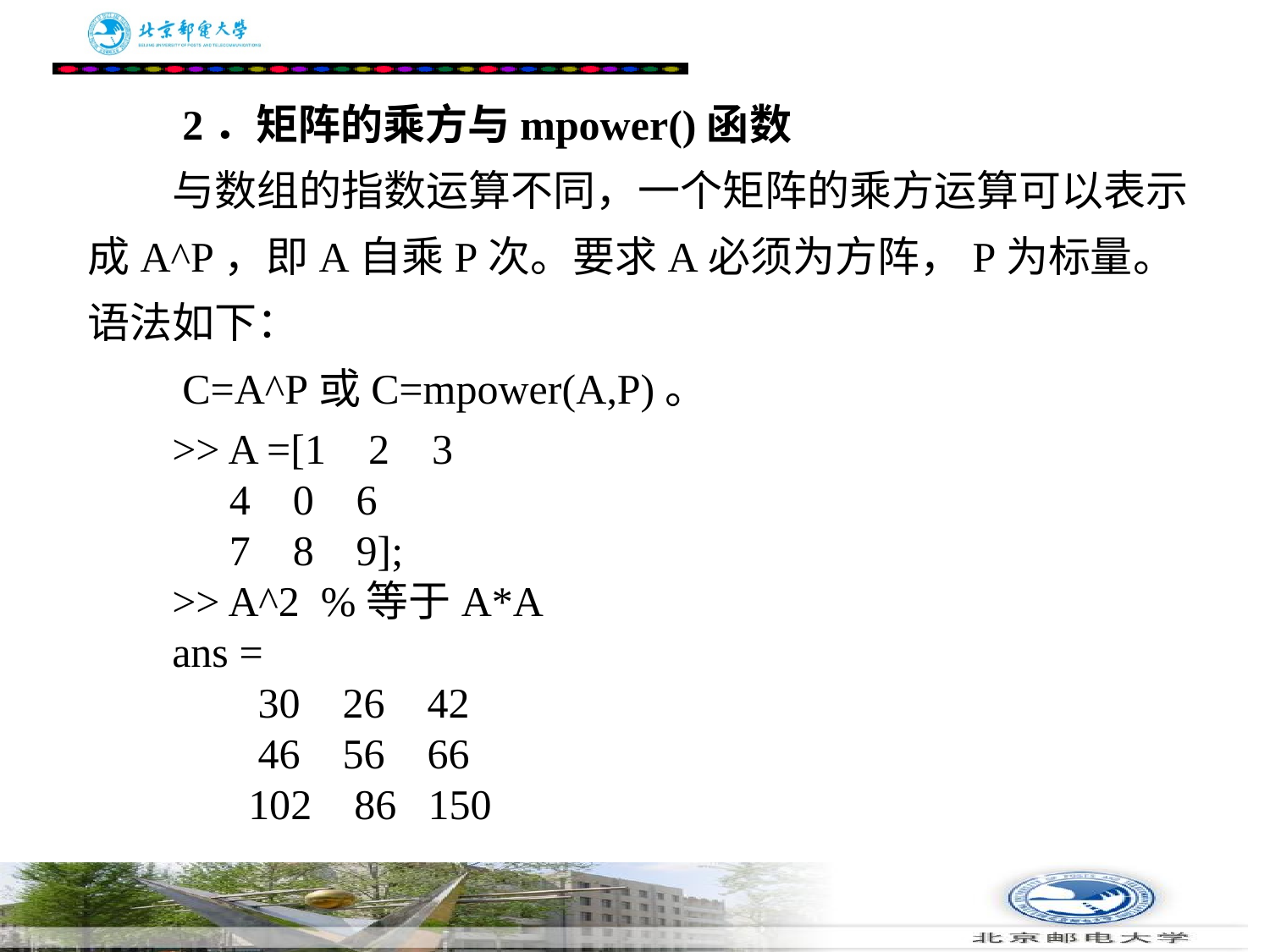

# 2．矩阵的乘方与mpower()函数 　　与数组的指数运算不同，一个矩阵的乘方运算可以表示成A^P，即A自乘P次。要求A必须为方阵，P为标量。语法如下： 　　C=A^P或C=mpower(A,P)。
　　>> A =[1    2    3
　　      4    0    6
　　      7    8    9];
　　>> A^2  %等于A*A
　　ans =
　　         30    26    42
　　         46    56    66
　　        102    86   150